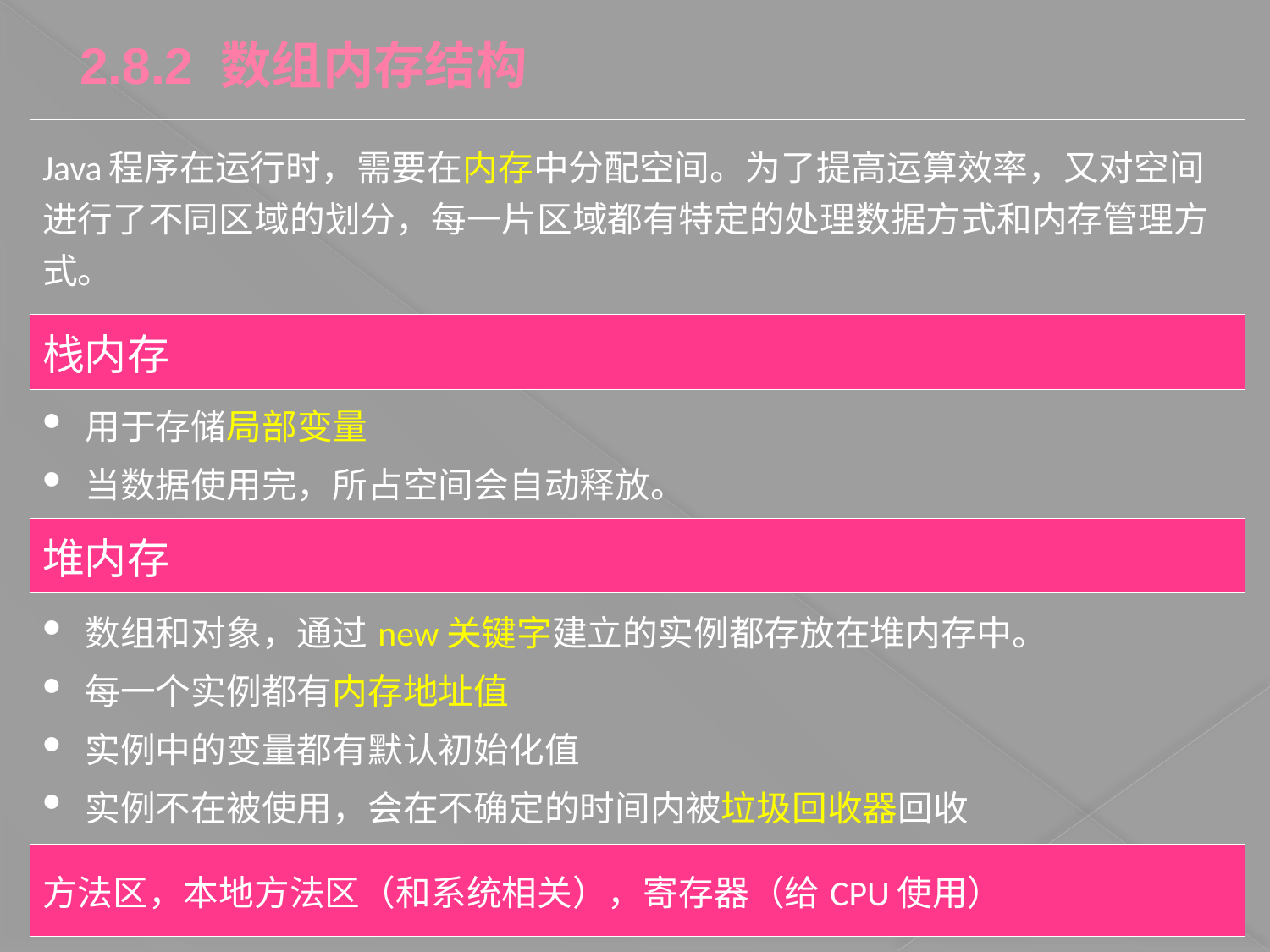

2.8.2 数组内存结构
| Java程序在运行时，需要在内存中分配空间。为了提高运算效率，又对空间进行了不同区域的划分，每一片区域都有特定的处理数据方式和内存管理方式。 |
| --- |
| 栈内存 |
| 用于存储局部变量 当数据使用完，所占空间会自动释放。 |
| 堆内存 |
| 数组和对象，通过new关键字建立的实例都存放在堆内存中。 每一个实例都有内存地址值 实例中的变量都有默认初始化值 实例不在被使用，会在不确定的时间内被垃圾回收器回收 |
| 方法区，本地方法区（和系统相关），寄存器（给CPU使用） |